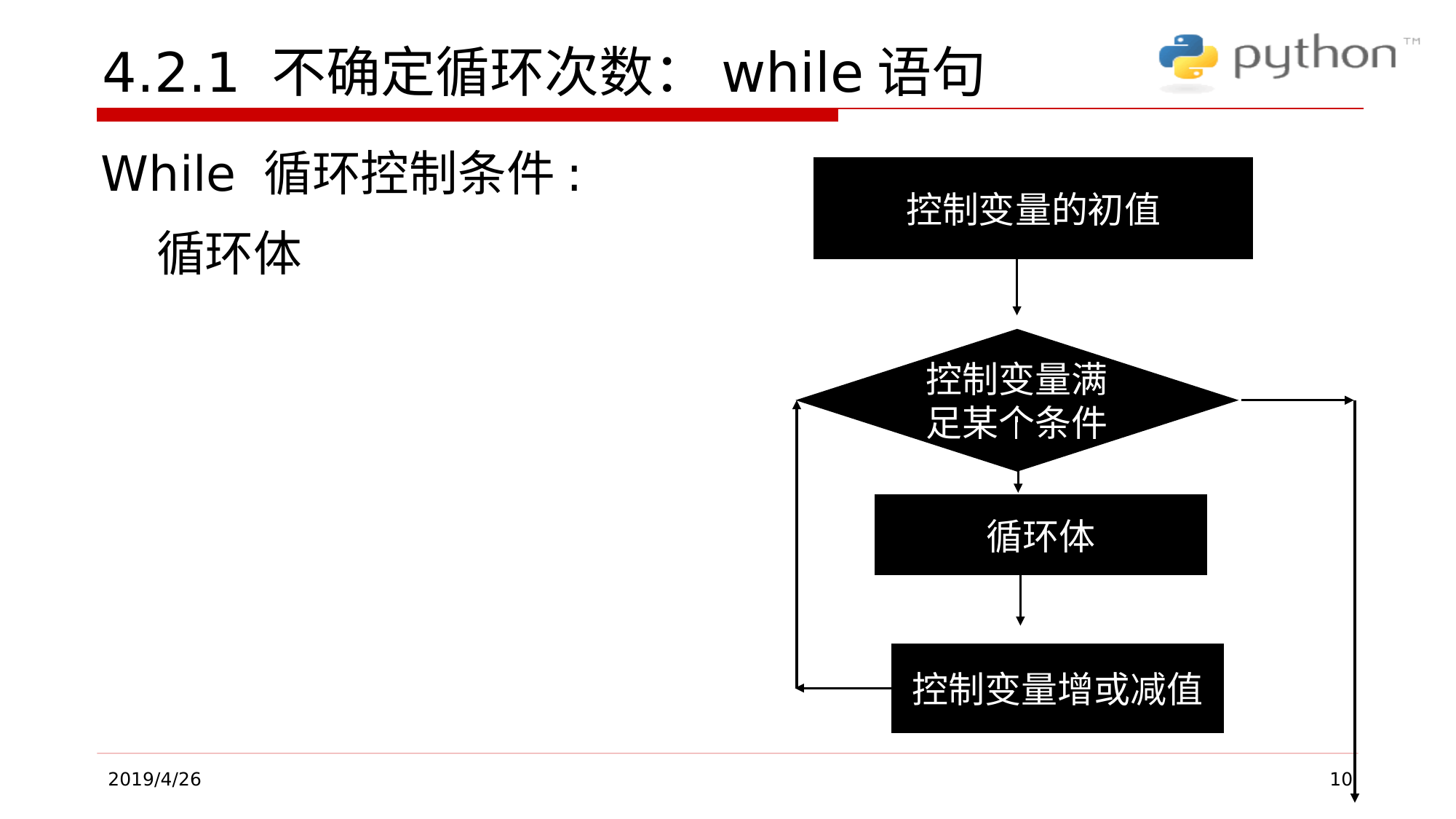

# 4.2.1 不确定循环次数：while语句
While 循环控制条件:
    循环体
控制变量的初值
控制变量满足某个条件
循环体
控制变量增或减值
10
2019/4/26